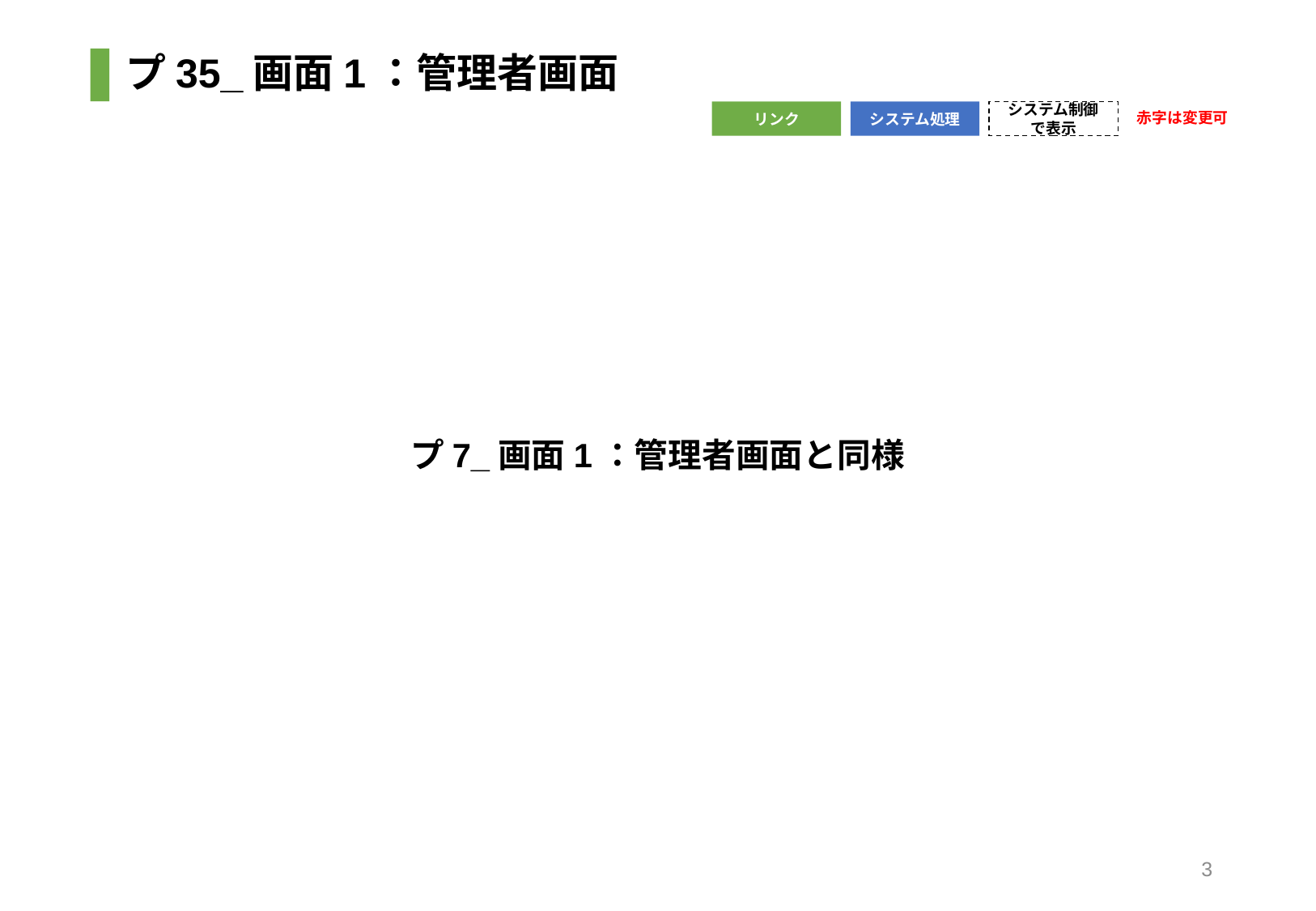

# プ35_画面1：管理者画面
赤字は変更可
リンク
システム処理
システム制御で表示
プ7_画面1：管理者画面と同様
3